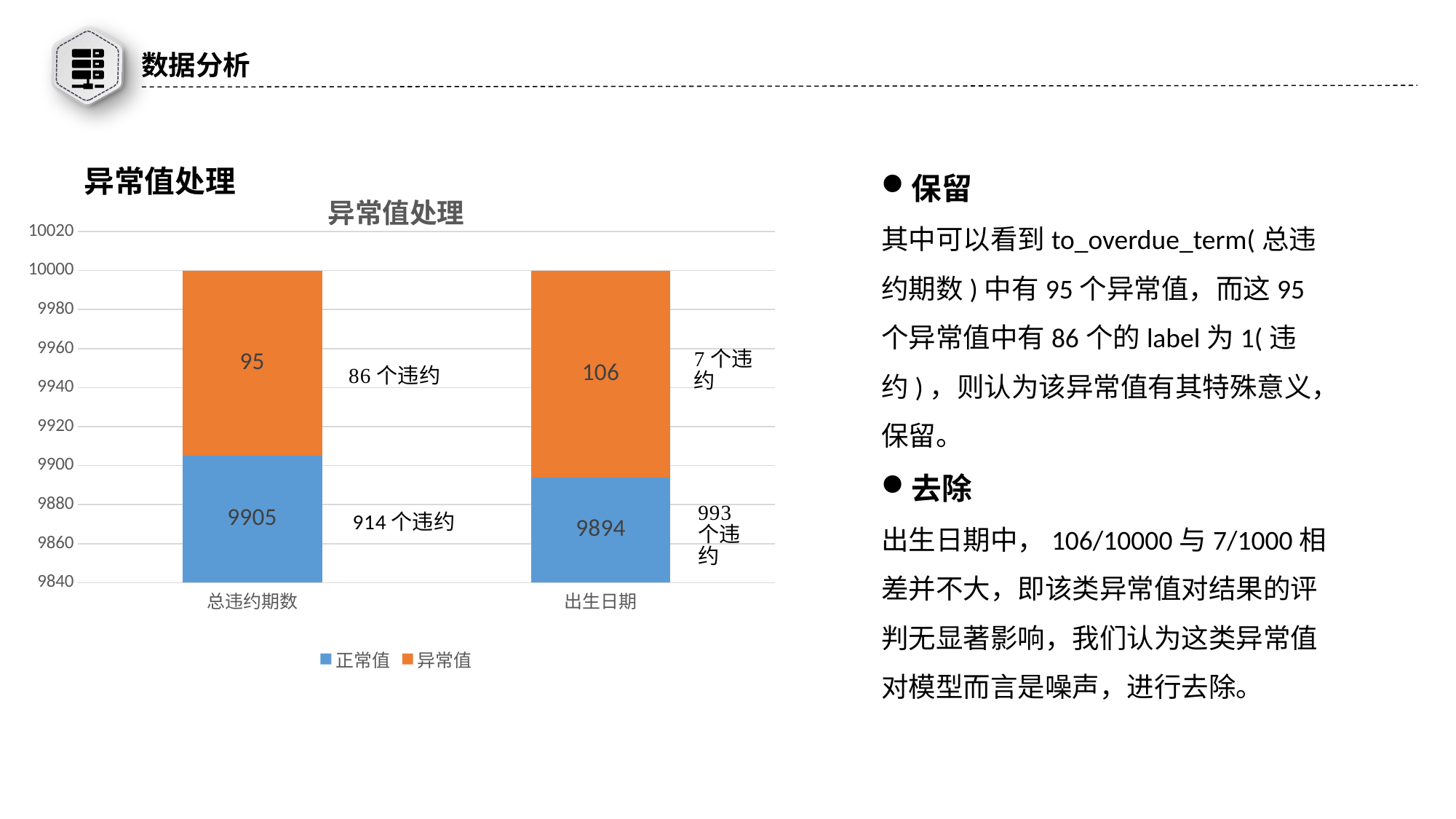

数据分析

保留
其中可以看到to_overdue_term(总违约期数)中有95个异常值，而这95个异常值中有86个的label为1(违约)，则认为该异常值有其特殊意义，保留。
去除
出生日期中，106/10000与7/1000相差并不大，即该类异常值对结果的评判无显著影响，我们认为这类异常值对模型而言是噪声，进行去除。

异常值处理

### Chart: 异常值处理

| Category | 正常值 | 异常值 |
|---|---|---|
| 总违约期数 | 9905.0 | 95.0 |
| 出生日期 | 9894.0 | 106.0 |